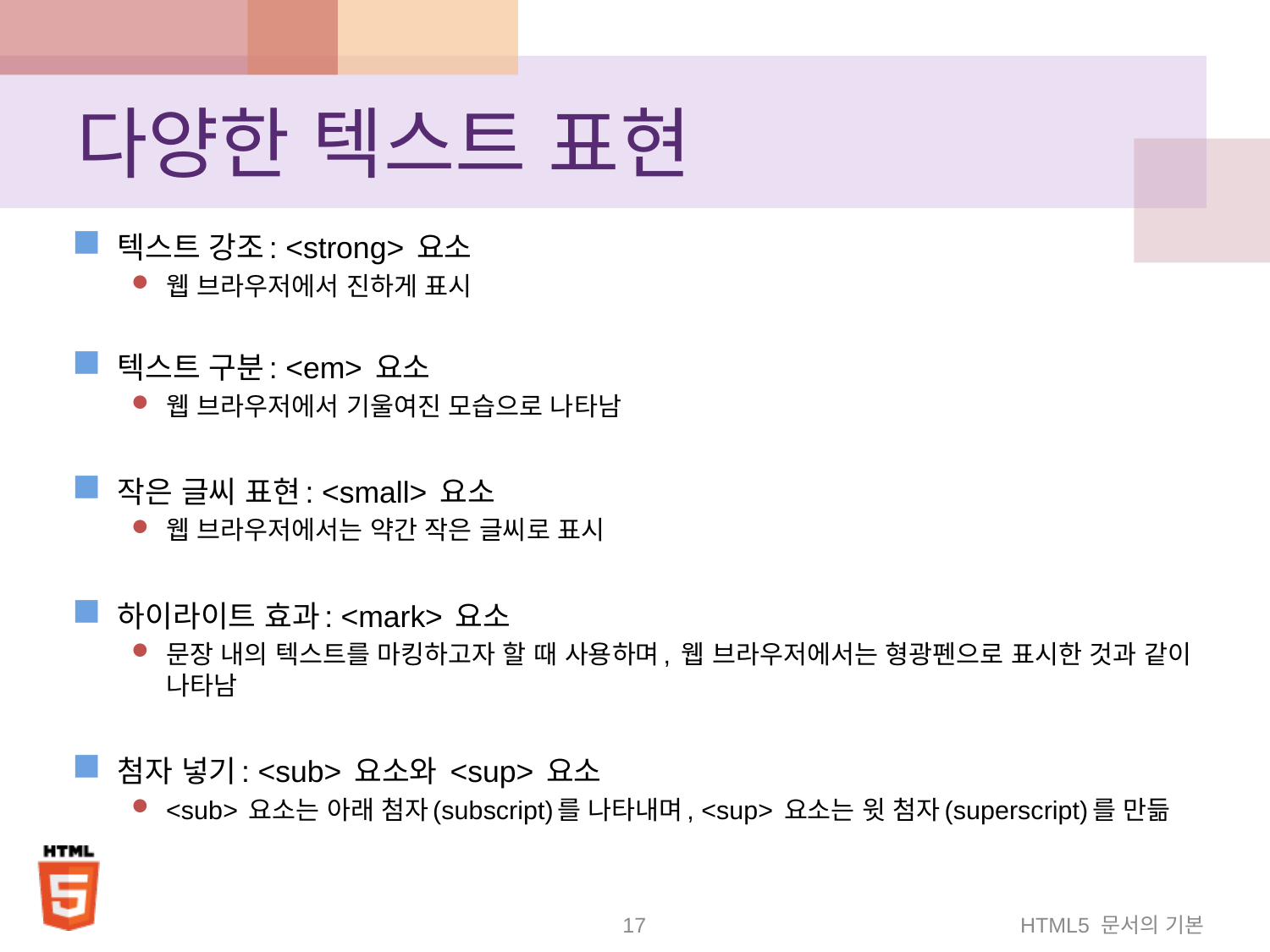

# 다양한 텍스트 표현
텍스트 강조: <strong> 요소
웹 브라우저에서 진하게 표시

텍스트 구분: <em> 요소
웹 브라우저에서 기울여진 모습으로 나타남

작은 글씨 표현: <small> 요소
웹 브라우저에서는 약간 작은 글씨로 표시

하이라이트 효과: <mark> 요소
문장 내의 텍스트를 마킹하고자 할 때 사용하며, 웹 브라우저에서는 형광펜으로 표시한 것과 같이 나타남

첨자 넣기: <sub> 요소와 <sup> 요소
<sub> 요소는 아래 첨자(subscript)를 나타내며, <sup> 요소는 윗 첨자(superscript)를 만듦
17
HTML5 문서의 기본